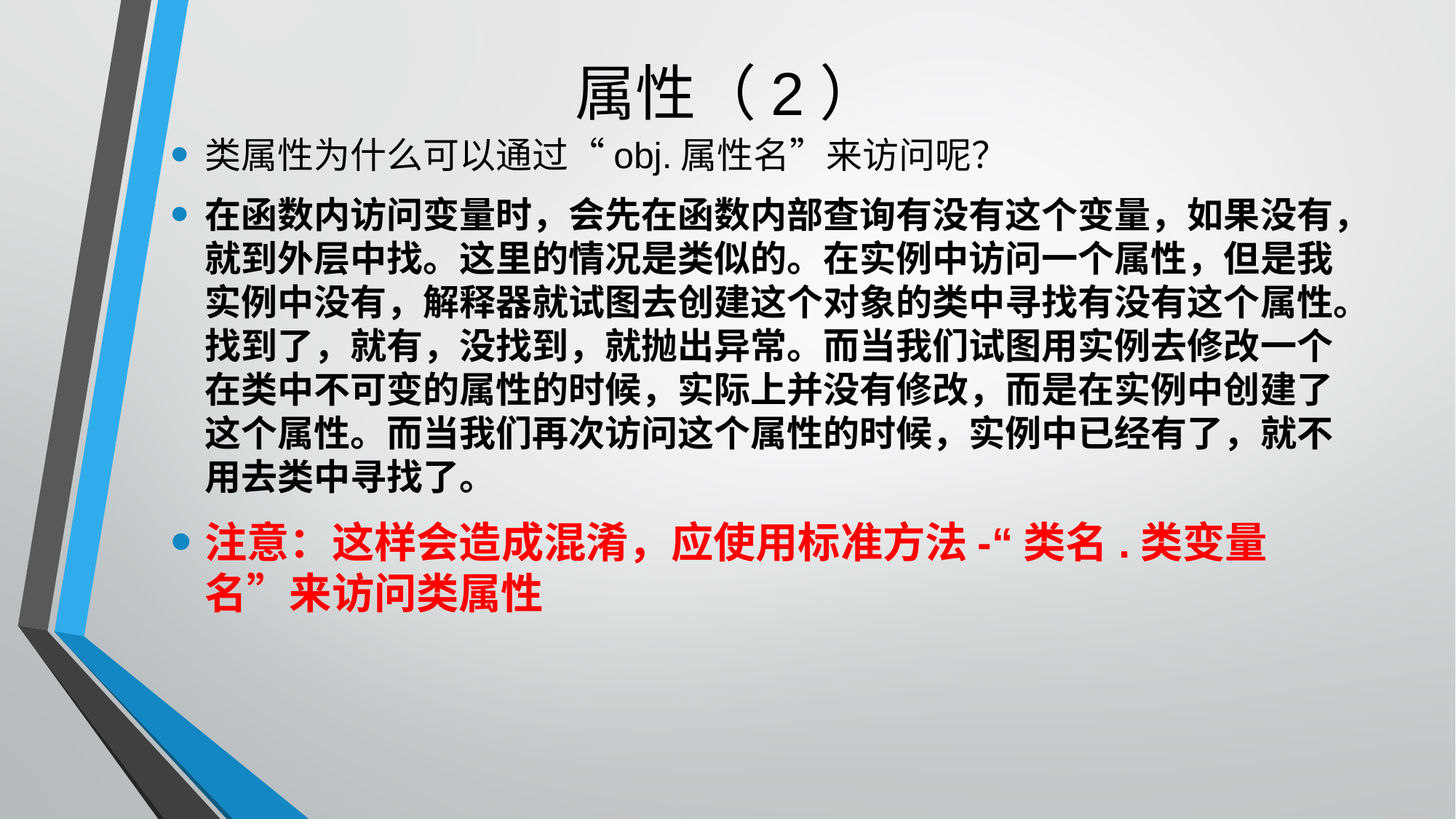

# 属性（2）
类属性为什么可以通过“obj.属性名”来访问呢？
在函数内访问变量时，会先在函数内部查询有没有这个变量，如果没有，就到外层中找。这里的情况是类似的。在实例中访问一个属性，但是我实例中没有，解释器就试图去创建这个对象的类中寻找有没有这个属性。找到了，就有，没找到，就抛出异常。而当我们试图用实例去修改一个在类中不可变的属性的时候，实际上并没有修改，而是在实例中创建了这个属性。而当我们再次访问这个属性的时候，实例中已经有了，就不用去类中寻找了。
注意：这样会造成混淆，应使用标准方法-“类名.类变量名”来访问类属性